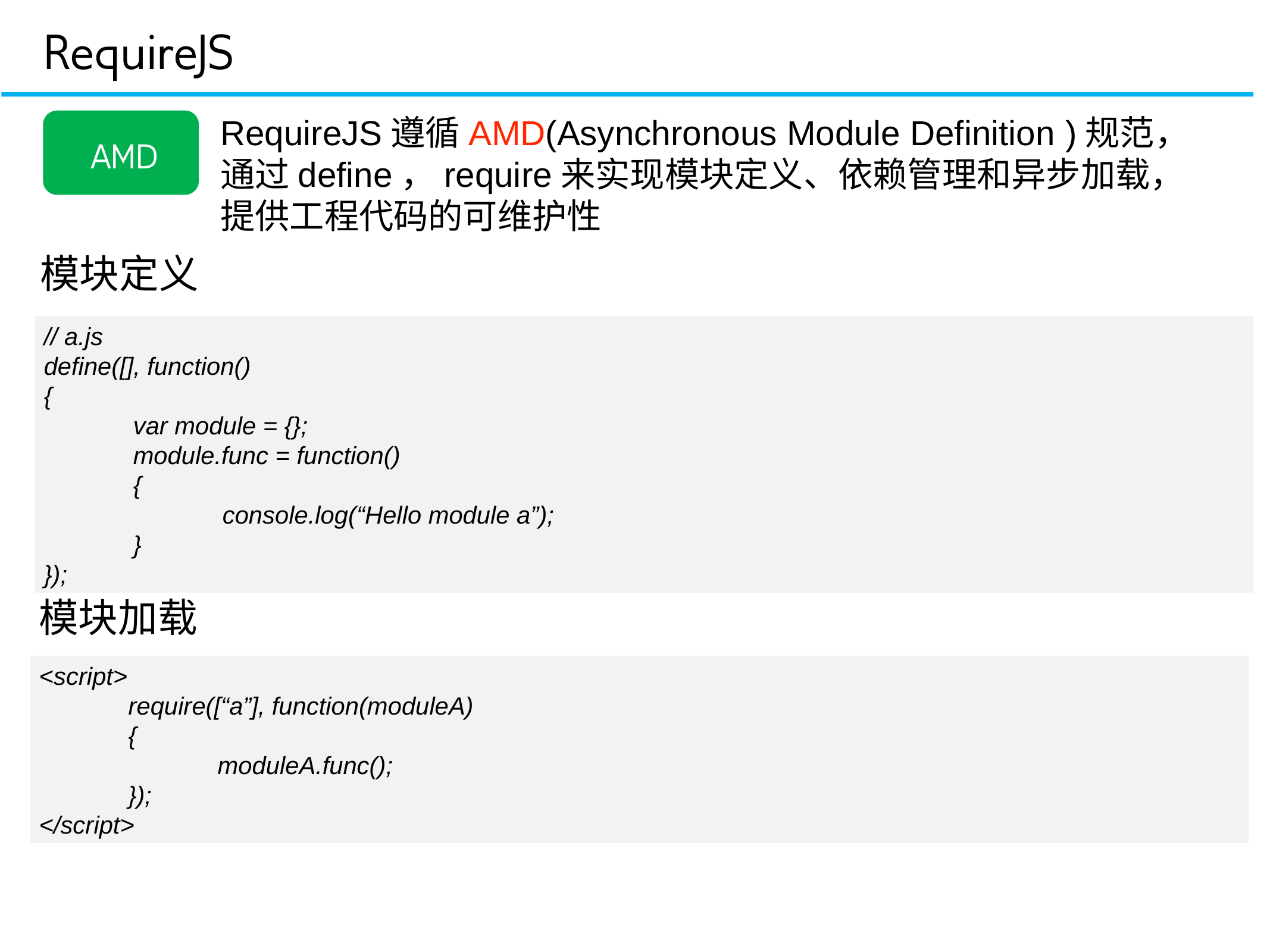

RequireJS

RequireJS遵循AMD(Asynchronous Module Definition )规范，通过define，require来实现模块定义、依赖管理和异步加载，提供工程代码的可维护性

AMD
模块定义
// a.js
define([], function()
{
	var module = {};
	module.func = function()
	{
		console.log(“Hello module a”);
	}
});
模块加载
<script>
	require([“a”], function(moduleA)
	{
		moduleA.func();
	});
</script>